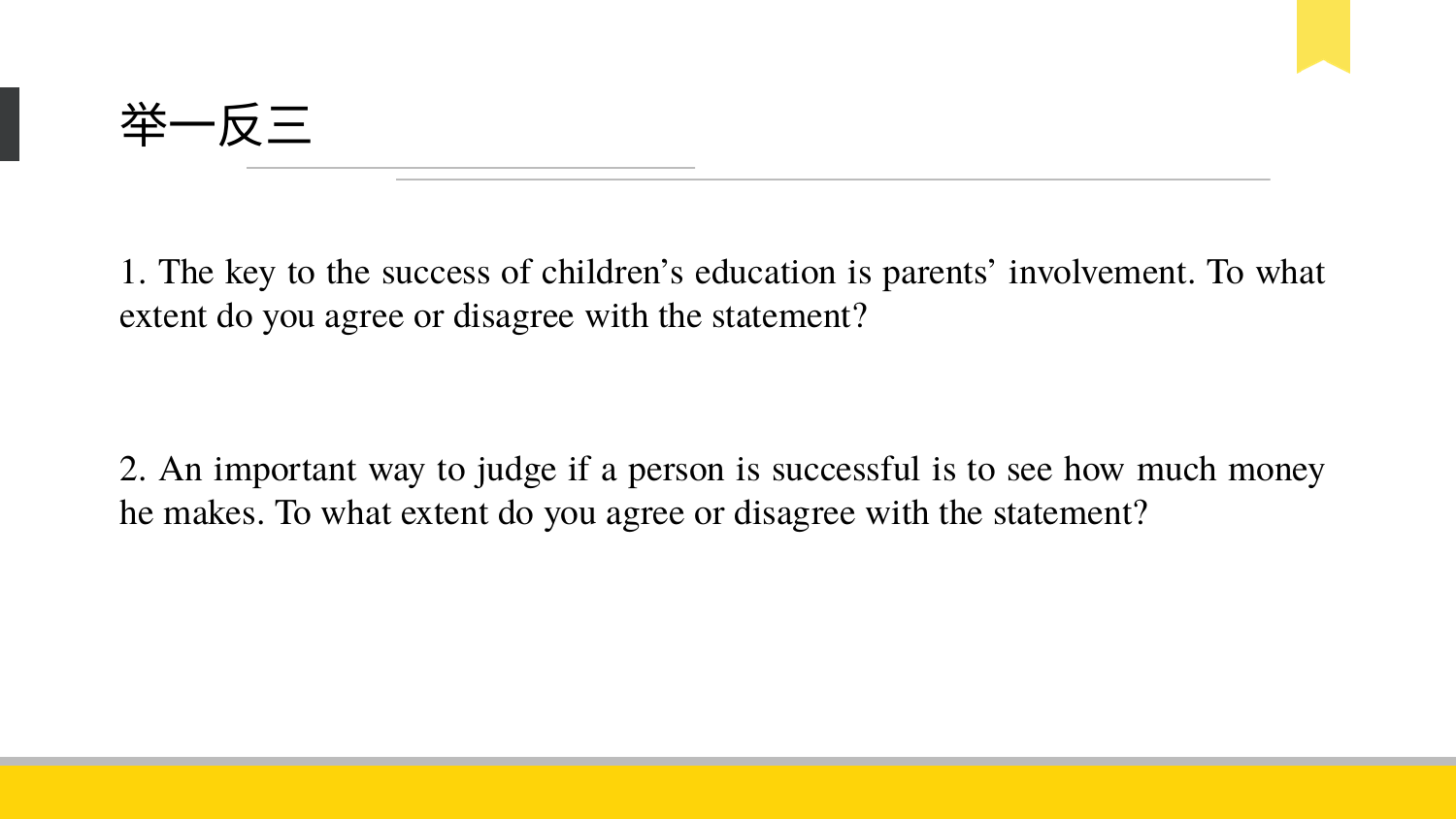

# 举一反三

1. The key to the success of children’s education is parents’ involvement. To what extent do you agree or disagree with the statement?

2. An important way to judge if a person is successful is to see how much money he makes. To what extent do you agree or disagree with the statement?